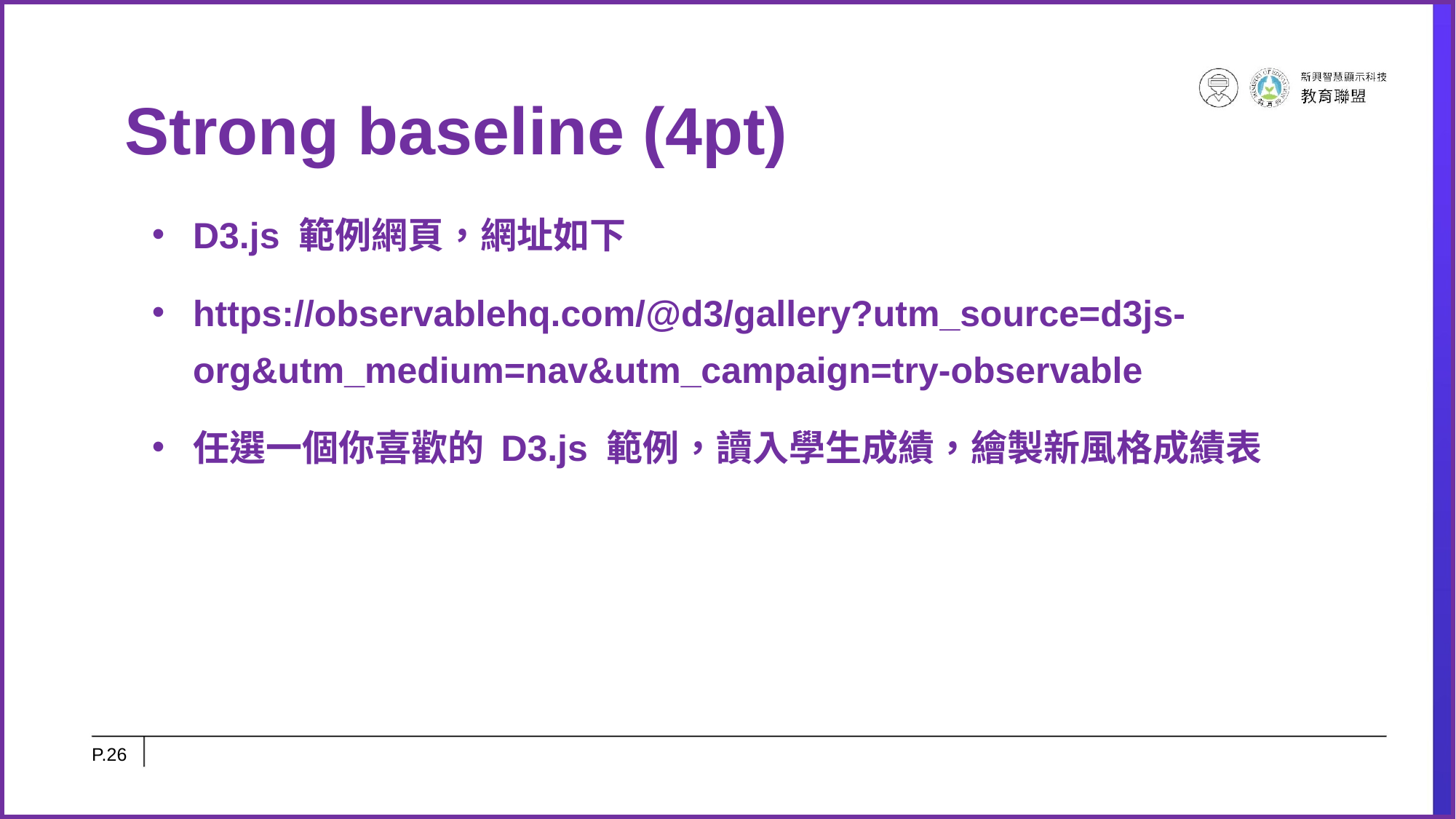

# Strong baseline (4pt)
D3.js 範例網頁，網址如下
https://observablehq.com/@d3/gallery?utm_source=d3js-org&utm_medium=nav&utm_campaign=try-observable
任選一個你喜歡的 D3.js 範例，讀入學生成績，繪製新風格成績表
P.26